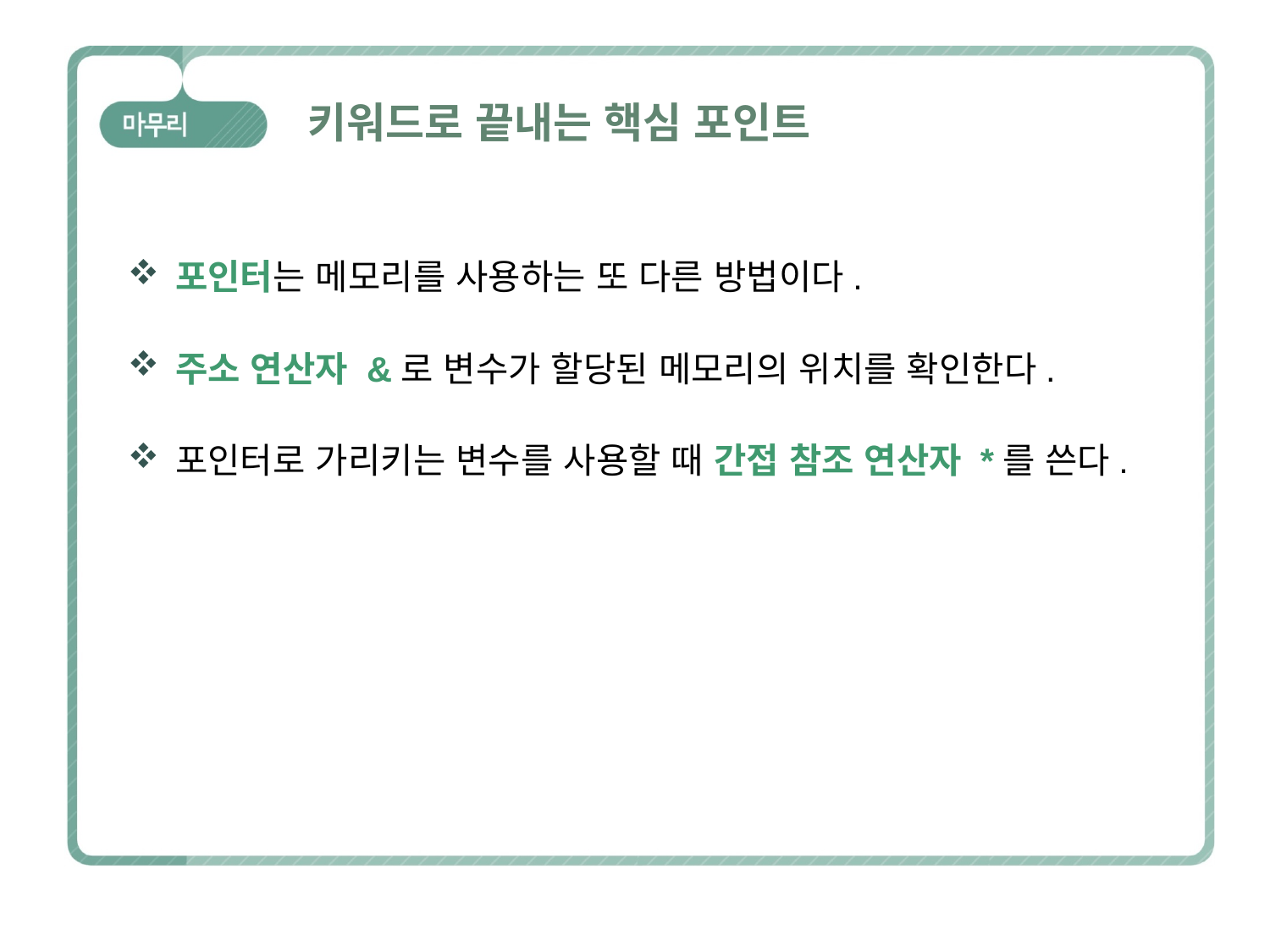

# 키워드로 끝내는 핵심 포인트
포인터는 메모리를 사용하는 또 다른 방법이다.
주소 연산자 &로 변수가 할당된 메모리의 위치를 확인한다.
포인터로 가리키는 변수를 사용할 때 간접 참조 연산자 *를 쓴다.